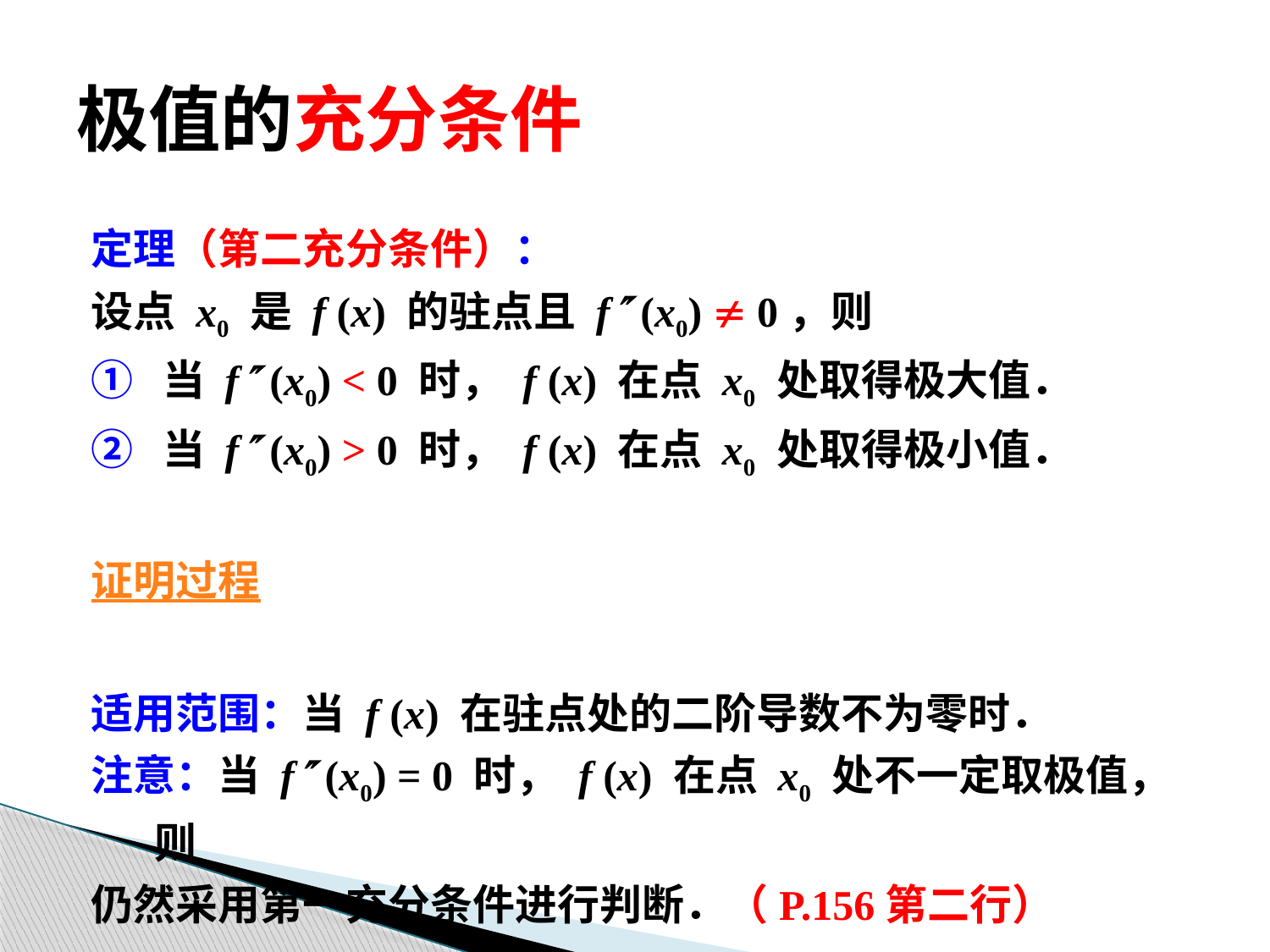

# 极值的充分条件
定理（第二充分条件）：
设点 x0 是 f (x) 的驻点且 f″ (x0) ≠ 0，则
①  当 f″ (x0) < 0 时， f (x) 在点 x0 处取得极大值．
②  当 f″ (x0) > 0 时， f (x) 在点 x0 处取得极小值．

证明过程

适用范围：当 f (x) 在驻点处的二阶导数不为零时．
注意：当 f″ (x0) = 0 时， f (x) 在点 x0 处不一定取极值，则
仍然采用第一充分条件进行判断．（P.156第二行）